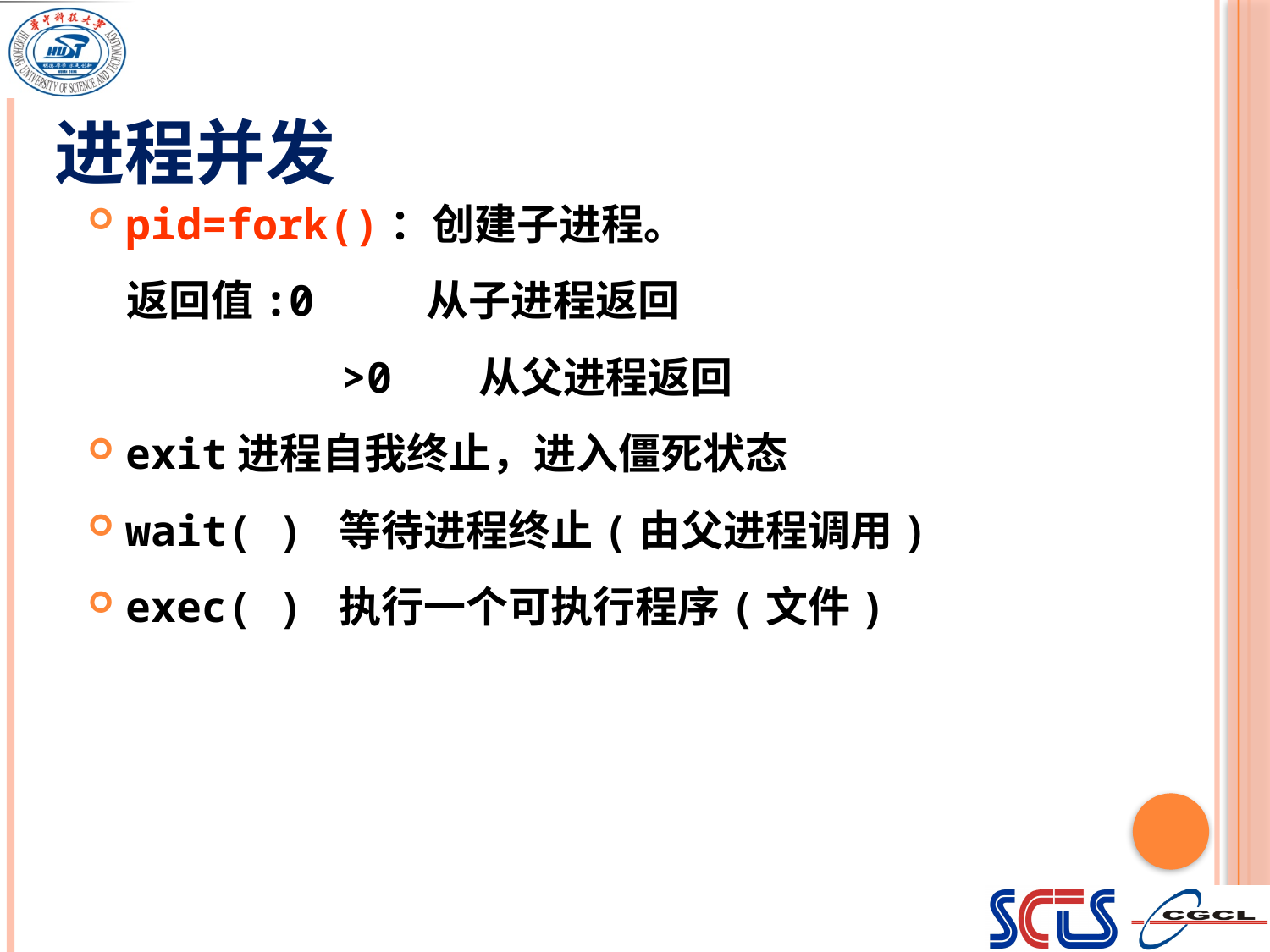

# 进程并发
pid=fork()：创建子进程。
   返回值:0    从子进程返回
          >0   从父进程返回
exit进程自我终止，进入僵死状态
wait( ) 等待进程终止(由父进程调用)
exec( ) 执行一个可执行程序(文件)
22